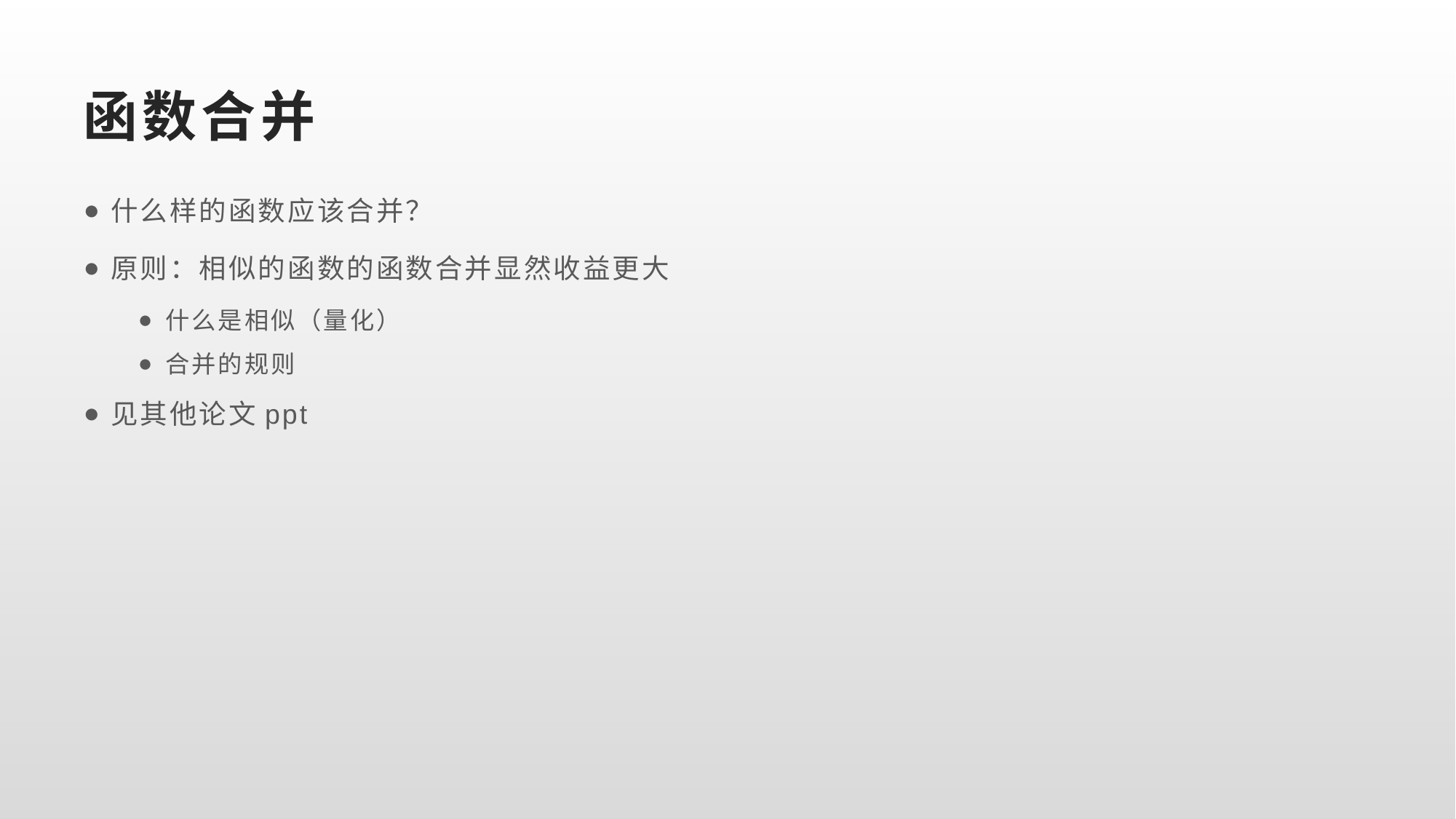

# 函数合并
什么样的函数应该合并？
原则：相似的函数的函数合并显然收益更大
什么是相似（量化）
合并的规则
见其他论文ppt